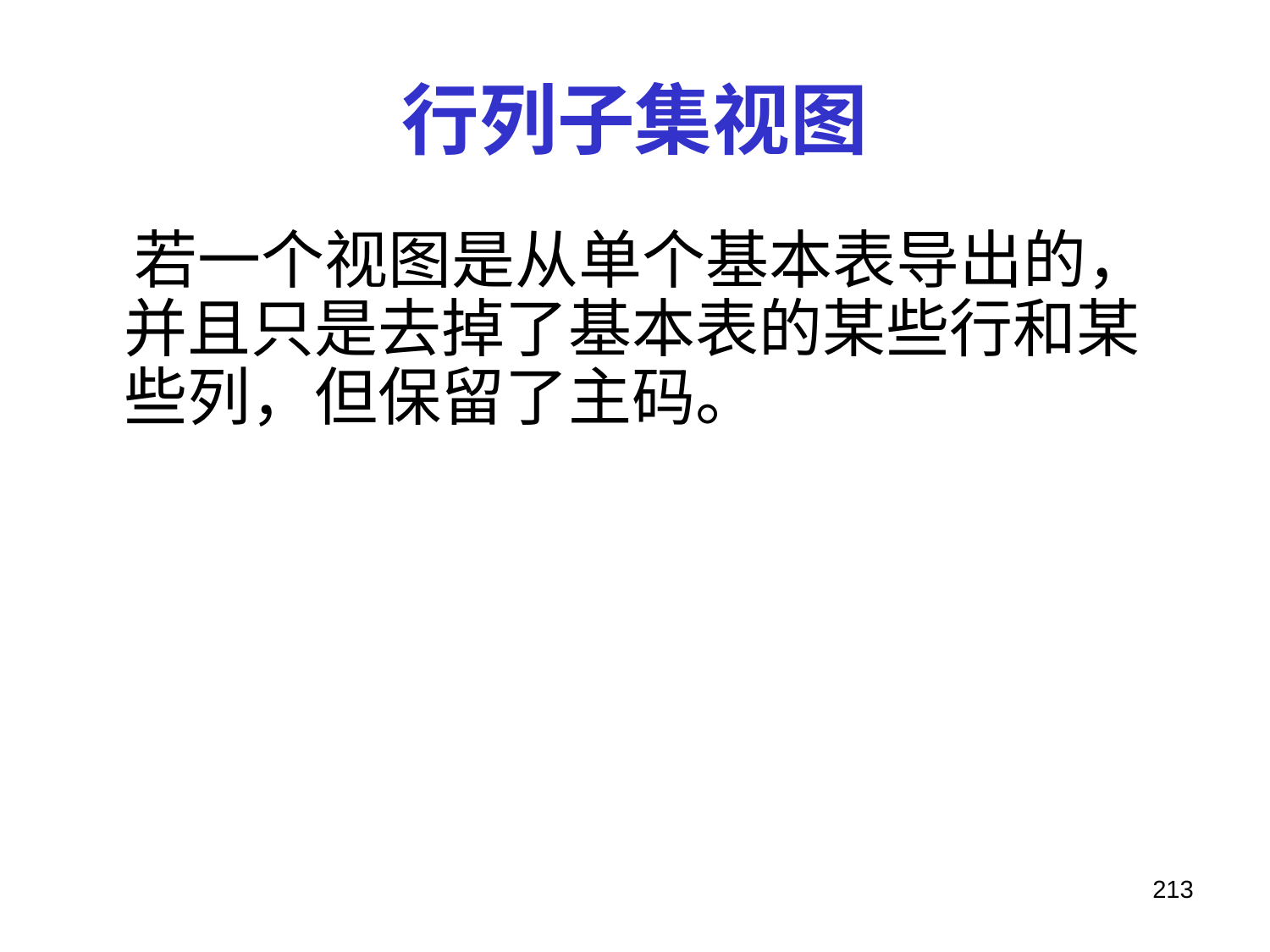

# 行列子集视图
   若一个视图是从单个基本表导出的，并且只是去掉了基本表的某些行和某些列，但保留了主码。
213